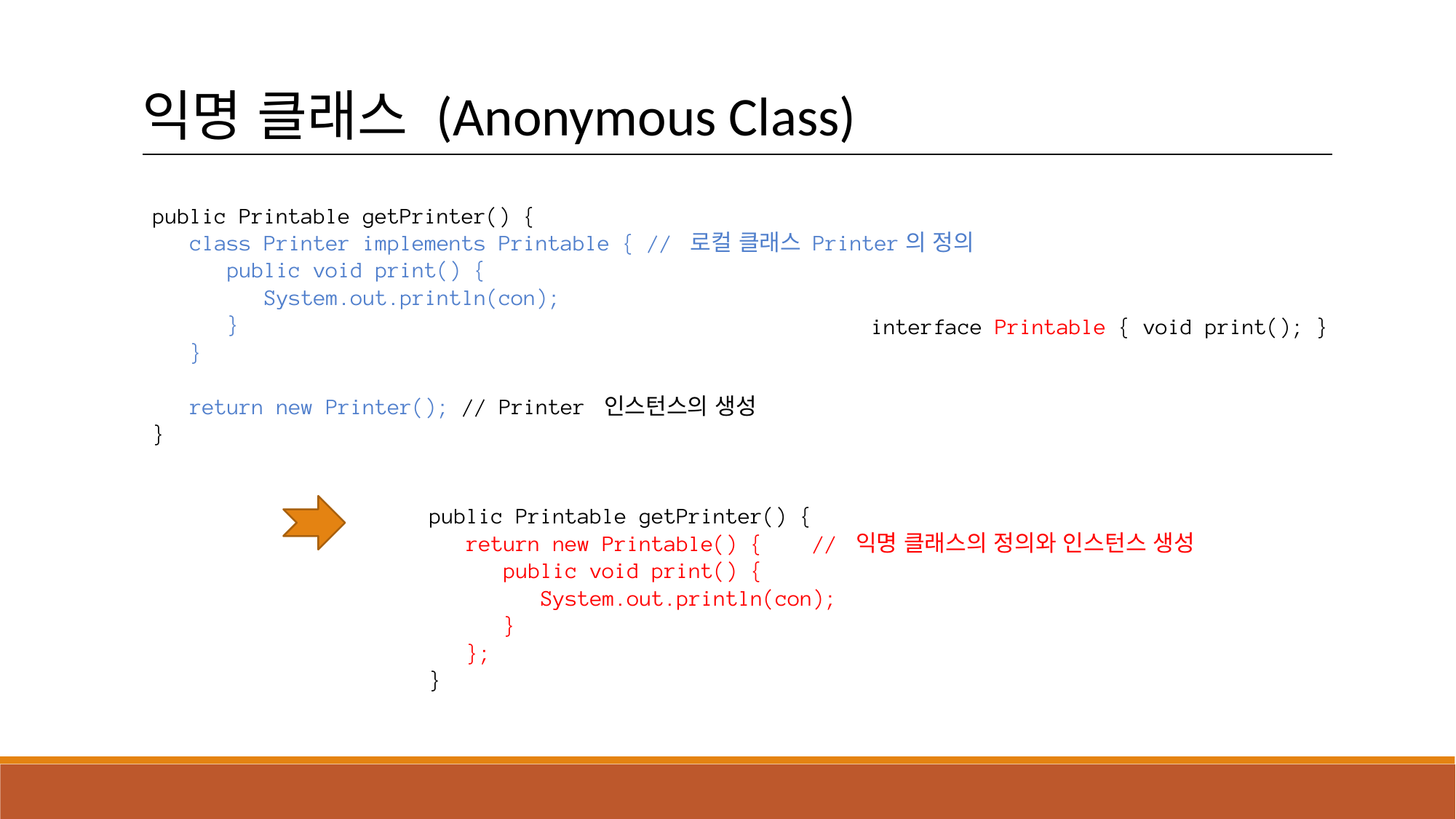

익명 클래스 (Anonymous Class)
public Printable getPrinter() {
   class Printer implements Printable { // 로컬 클래스 Printer의 정의
      public void print() {
         System.out.println(con);
      }
   }

   return new Printer(); // Printer 인스턴스의 생성
}
interface Printable { void print(); }

public Printable getPrinter() {
   return new Printable() {    // 익명 클래스의 정의와 인스턴스 생성
      public void print() {
         System.out.println(con);
      }
   };
}